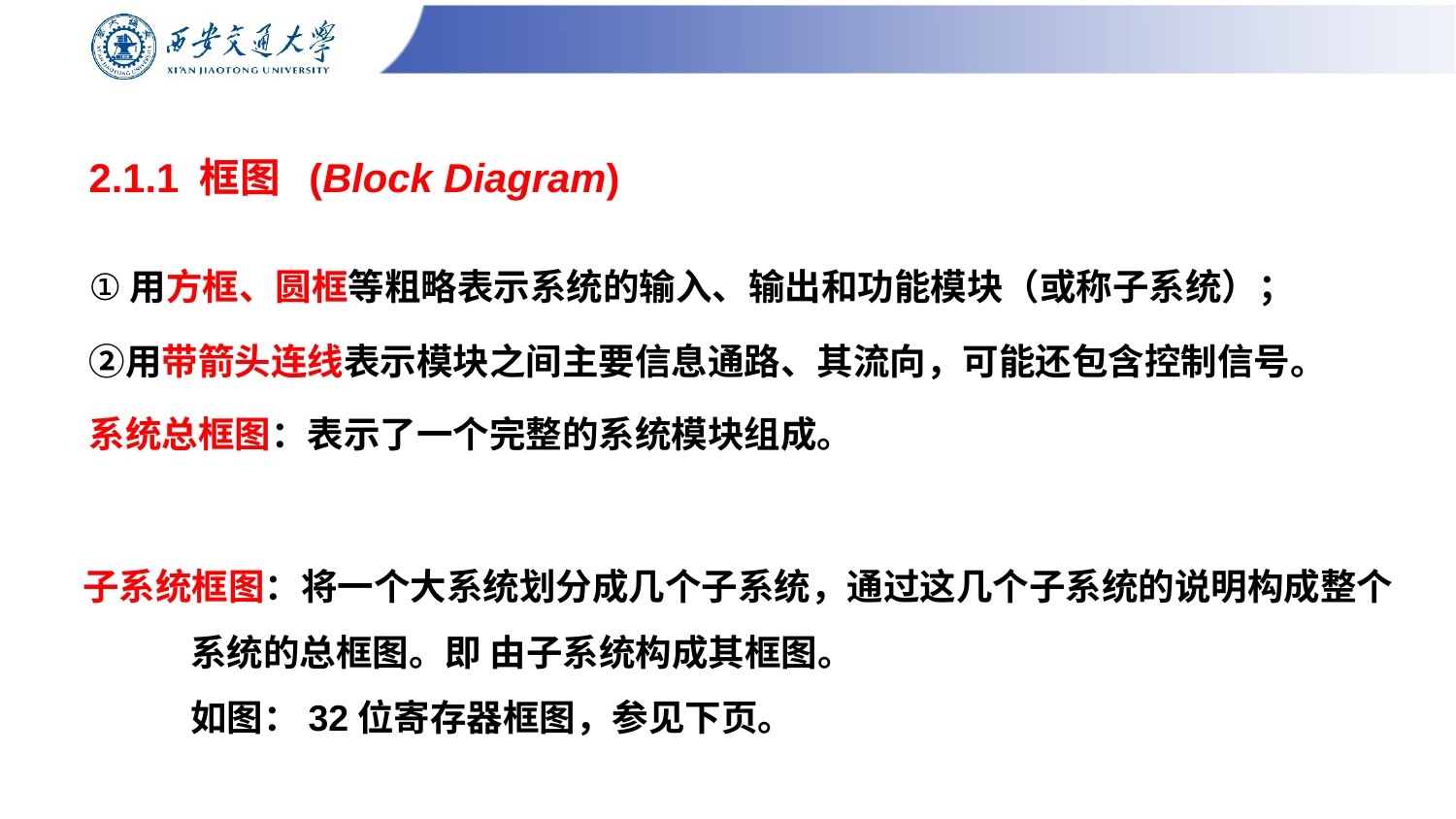

# 2.1.1 框图  (Block Diagram) ①用方框、圆框等粗略表示系统的输入、输出和功能模块（或称子系统）； ②用带箭头连线表示模块之间主要信息通路、其流向，可能还包含控制信号。
系统总框图：表示了一个完整的系统模块组成。

子系统框图：将一个大系统划分成几个子系统，通过这几个子系统的说明构成整个
            系统的总框图。即 由子系统构成其框图。
            如图：32位寄存器框图，参见下页。